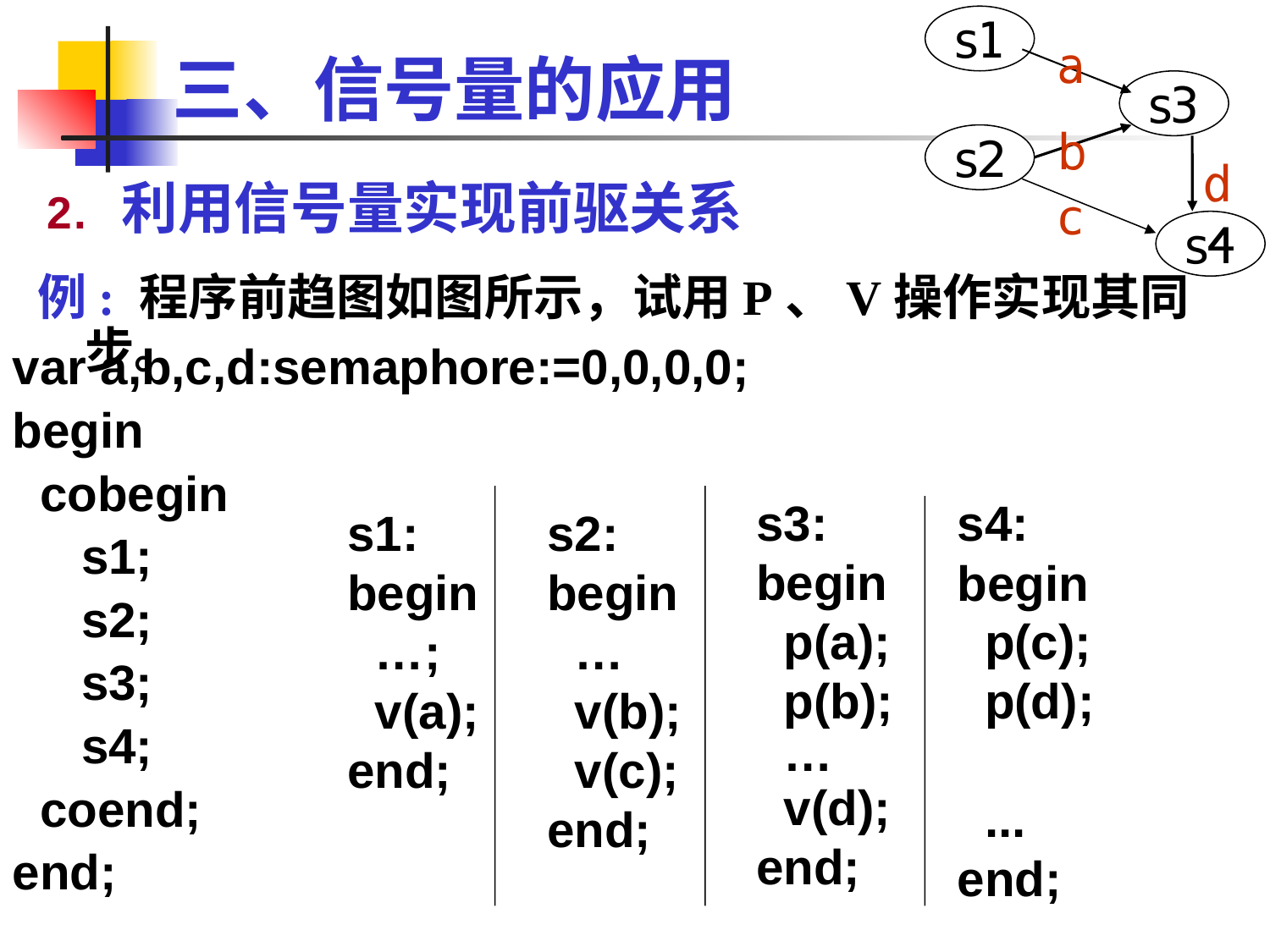

s1

s3
s2

s4
a
b
d
c
# 三、信号量的应用
利用信号量实现前驱关系
例: 程序前趋图如图所示，试用P、V操作实现其同步。
var a,b,c,d:semaphore:=0,0,0,0;
begin
  cobegin
     s1;
     s2;
     s3;
     s4;
  coend;
end;

s3:
begin
  p(a);
  p(b);

  …
  v(d);
end;
s4:
begin
  p(c);
  p(d);

  ...
end;
s1:
begin
  …;
  v(a);
end;
s2:
begin
  …
  v(b);
  v(c);
end;